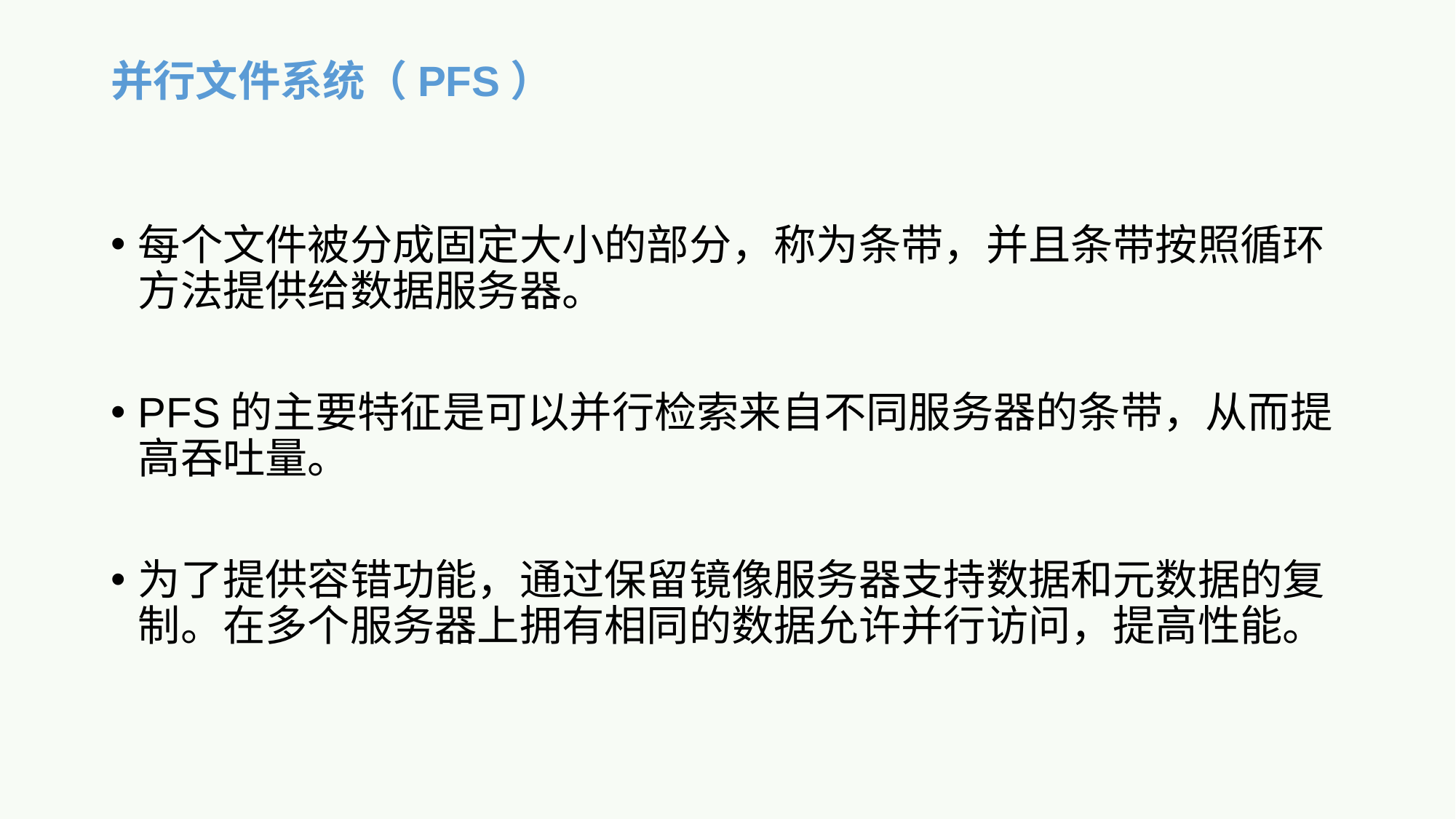

# 并行文件系统（PFS）
每个文件被分成固定大小的部分，称为条带，并且条带按照循环方法提供给数据服务器。

PFS的主要特征是可以并行检索来自不同服务器的条带，从而提高吞吐量。

为了提供容错功能，通过保留镜像服务器支持数据和元数据的复制。在多个服务器上拥有相同的数据允许并行访问，提高性能。